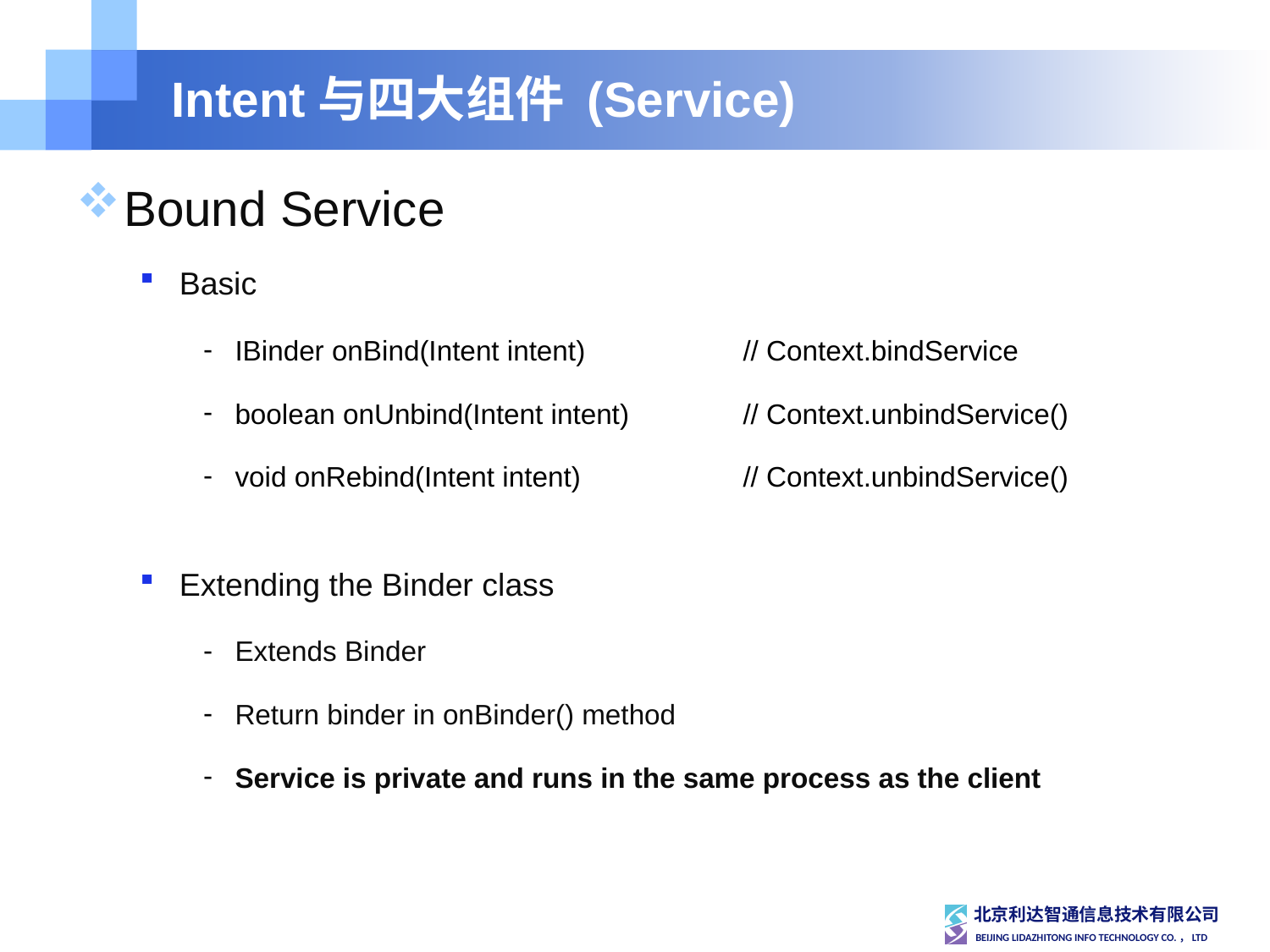

# Intent与四大组件 (Service)
Bound Service
Basic
IBinder onBind(Intent intent) 		// Context.bindService
boolean onUnbind(Intent intent) 	// Context.unbindService()
void onRebind(Intent intent)		// Context.unbindService()

Extending the Binder class
Extends Binder
Return binder in onBinder() method
Service is private and runs in the same process as the client